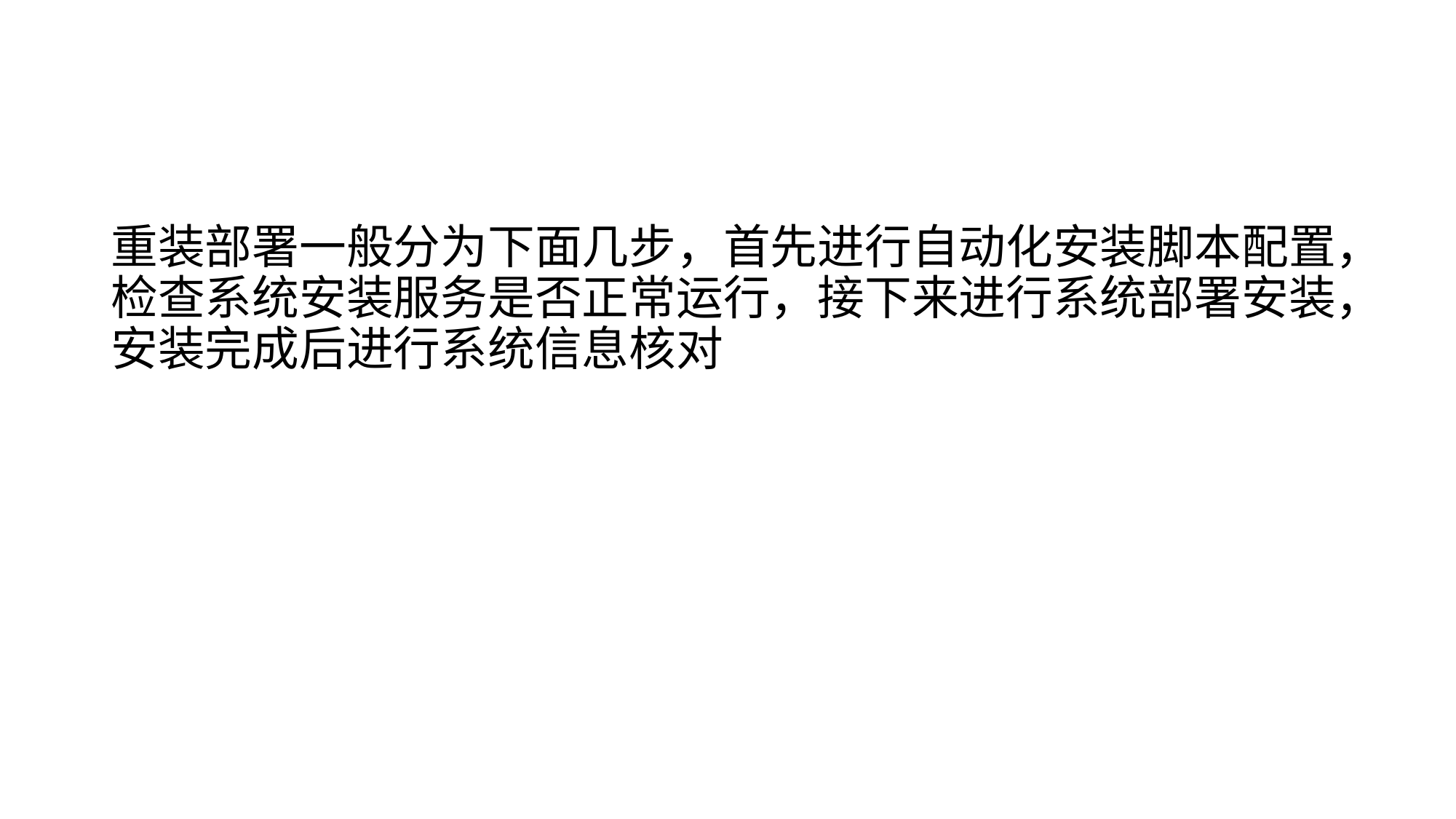

重装部署一般分为下面几步，首先进行自动化安装脚本配置，检查系统安装服务是否正常运行，接下来进行系统部署安装，安装完成后进行系统信息核对